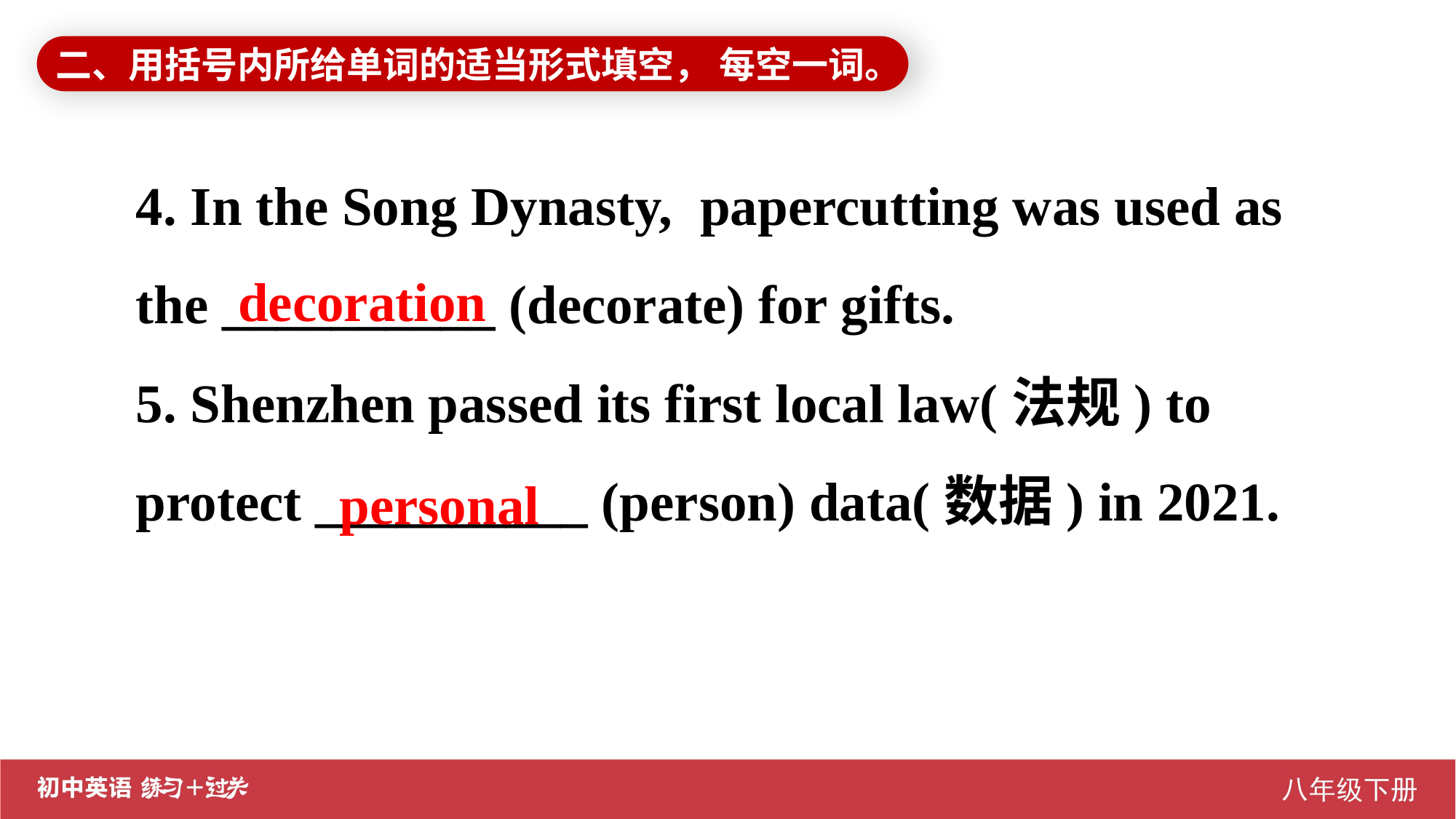

二、用括号内所给单词的适当形式填空， 每空一词。
4. In the Song Dynasty,  papercutting was used as the __________ (decorate) for gifts.
5. Shenzhen passed its first local law(法规) to protect __________ (person) data(数据) in 2021.
decoration
personal